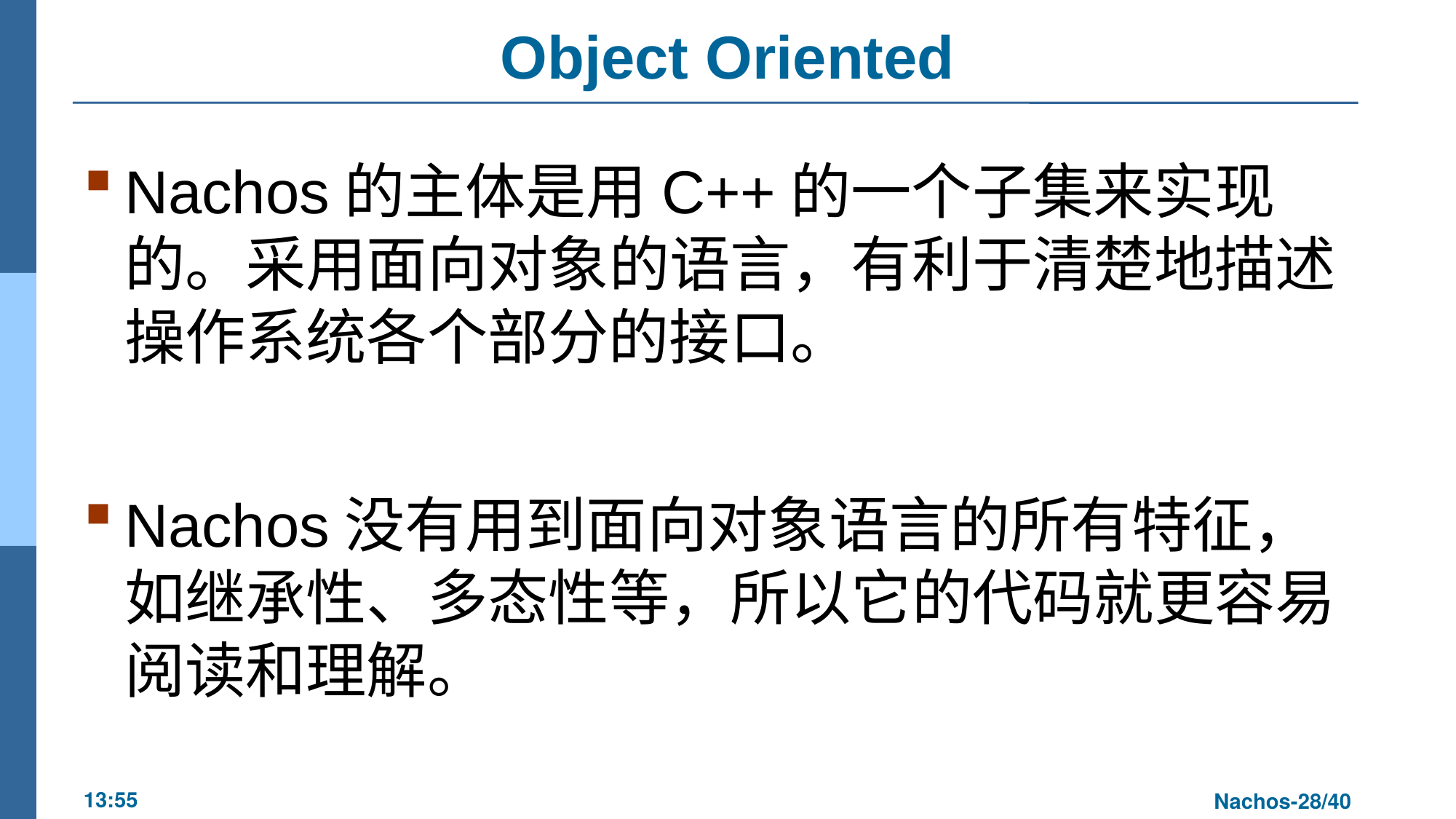

# Object Oriented
Nachos的主体是用C++的一个子集来实现的。采用面向对象的语言，有利于清楚地描述操作系统各个部分的接口。

Nachos没有用到面向对象语言的所有特征，如继承性、多态性等，所以它的代码就更容易阅读和理解。